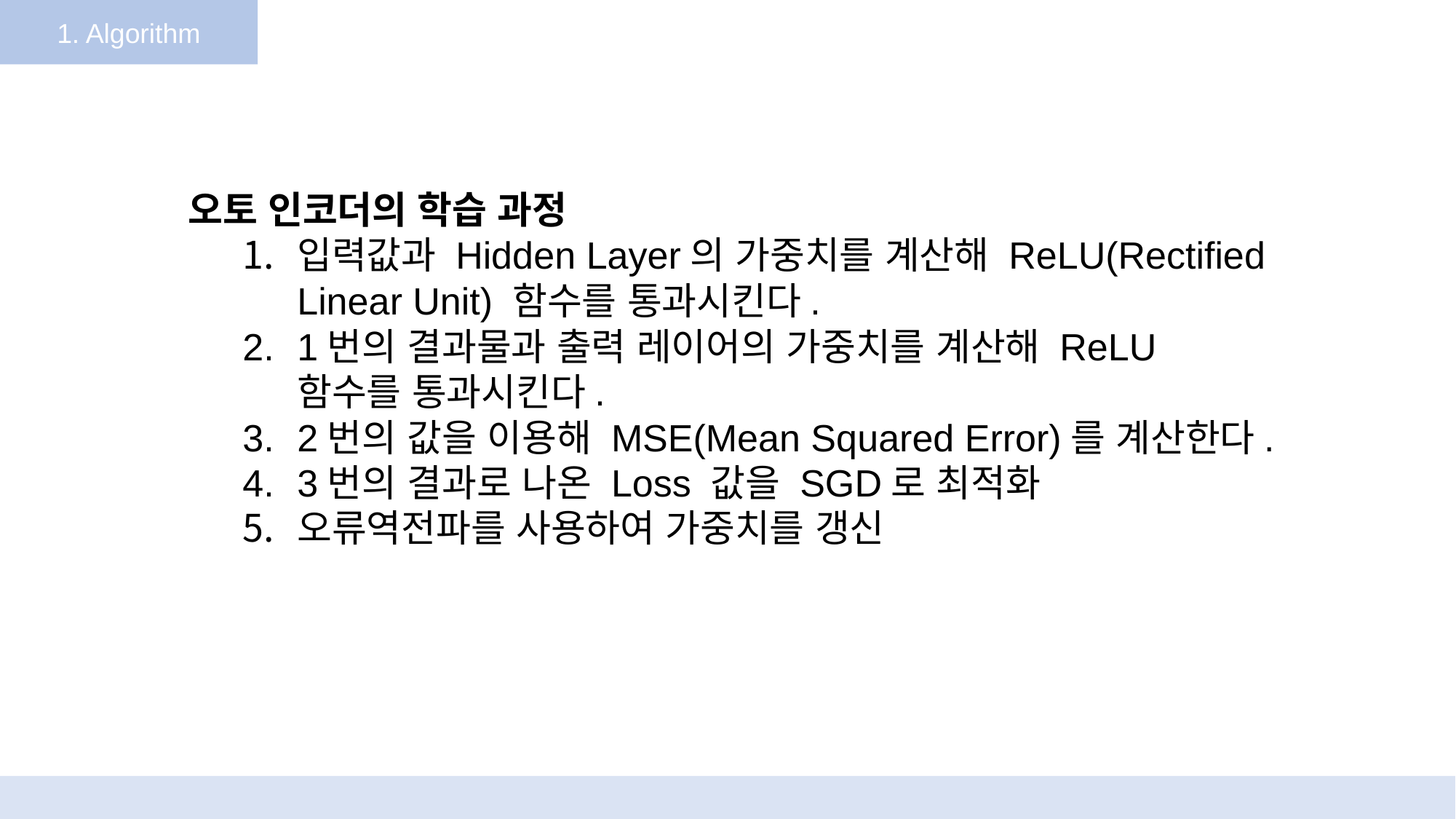

1. Algorithm
오토 인코더의 학습 과정
입력값과 Hidden Layer의 가중치를 계산해 ReLU(Rectified Linear Unit) 함수를 통과시킨다.
1번의 결과물과 출력 레이어의 가중치를 계산해 ReLU 함수를 통과시킨다.
2번의 값을 이용해 MSE(Mean Squared Error)를 계산한다.
3번의 결과로 나온 Loss 값을 SGD로 최적화
오류역전파를 사용하여 가중치를 갱신